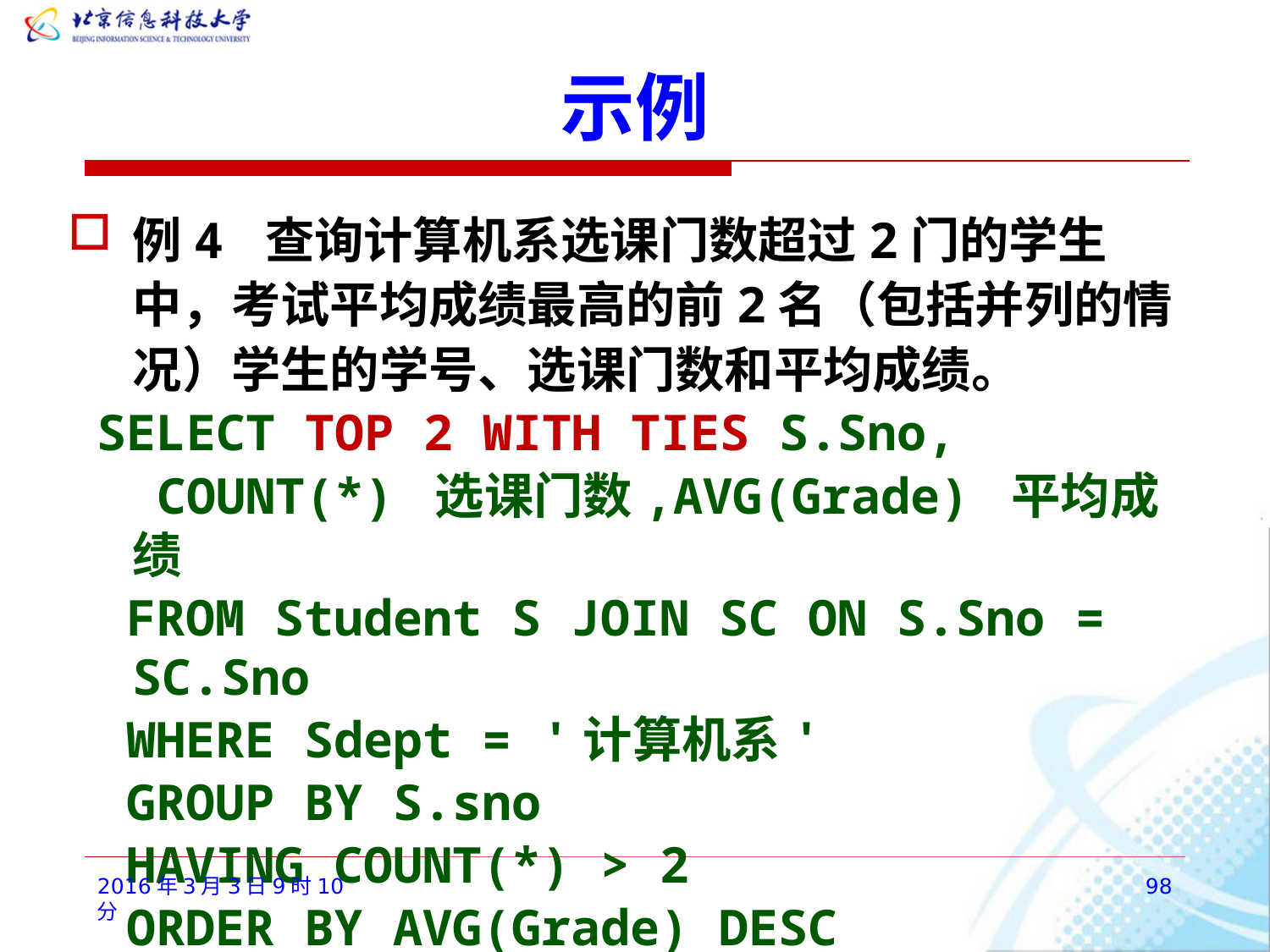

# 示例
例4 查询计算机系选课门数超过2门的学生中，考试平均成绩最高的前2名（包括并列的情况）学生的学号、选课门数和平均成绩。
 SELECT TOP 2 WITH TIES S.Sno,
   COUNT(*) 选课门数,AVG(Grade) 平均成绩
  FROM Student S JOIN SC ON S.Sno = SC.Sno
  WHERE Sdept = '计算机系'
  GROUP BY S.sno
  HAVING COUNT(*) > 2
  ORDER BY AVG(Grade) DESC
2016年3月3日9时10分
98